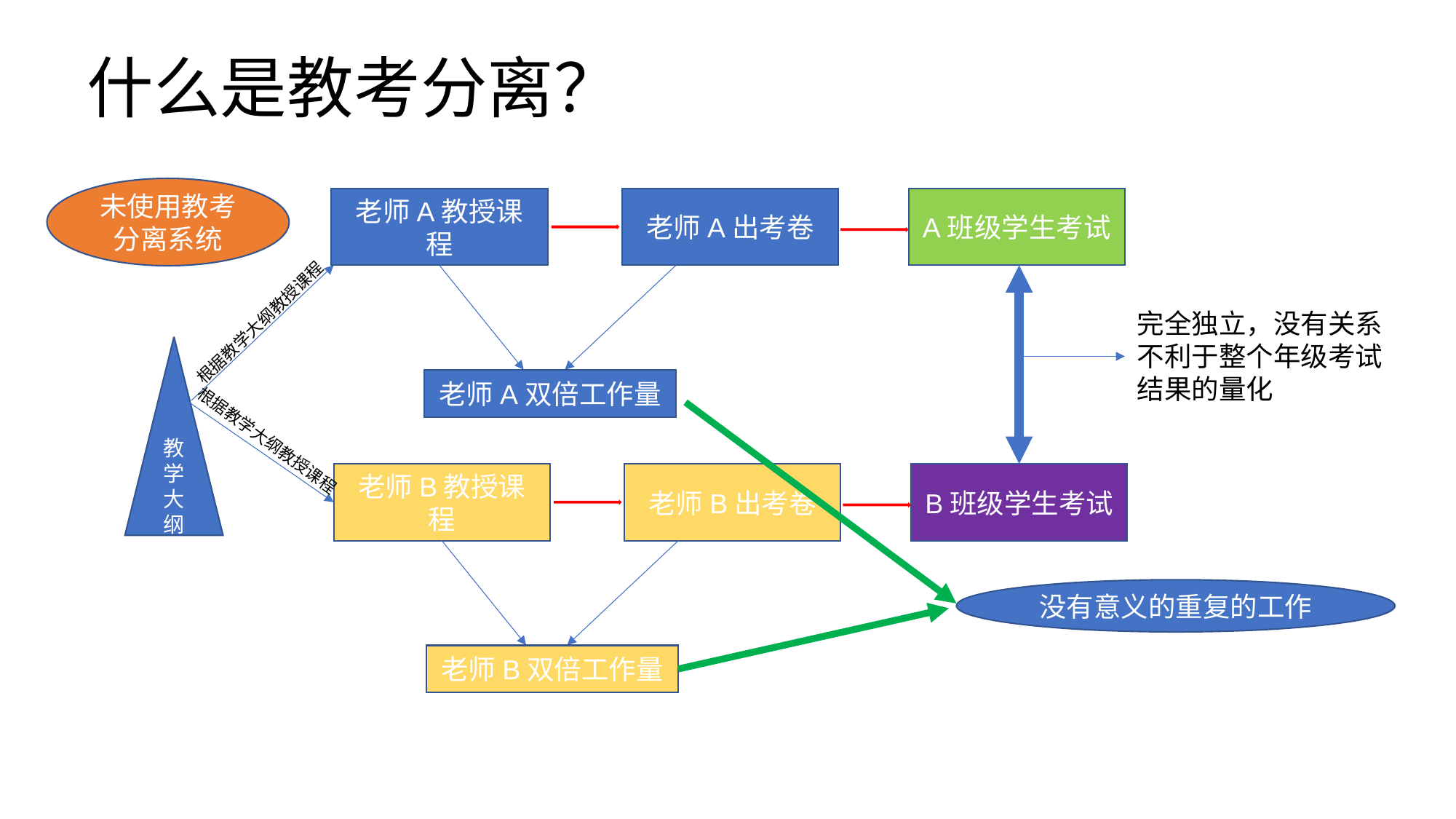

# 什么是教考分离？
未使用教考分离系统
老师A教授课程
老师A出考卷
A班级学生考试

完全独立，没有关系
不利于整个年级考试
结果的量化
根据教学大纲教授课程
教学大纲
老师A双倍工作量
根据教学大纲教授课程
老师B教授课程
老师B出考卷
B班级学生考试

没有意义的重复的工作
老师B双倍工作量